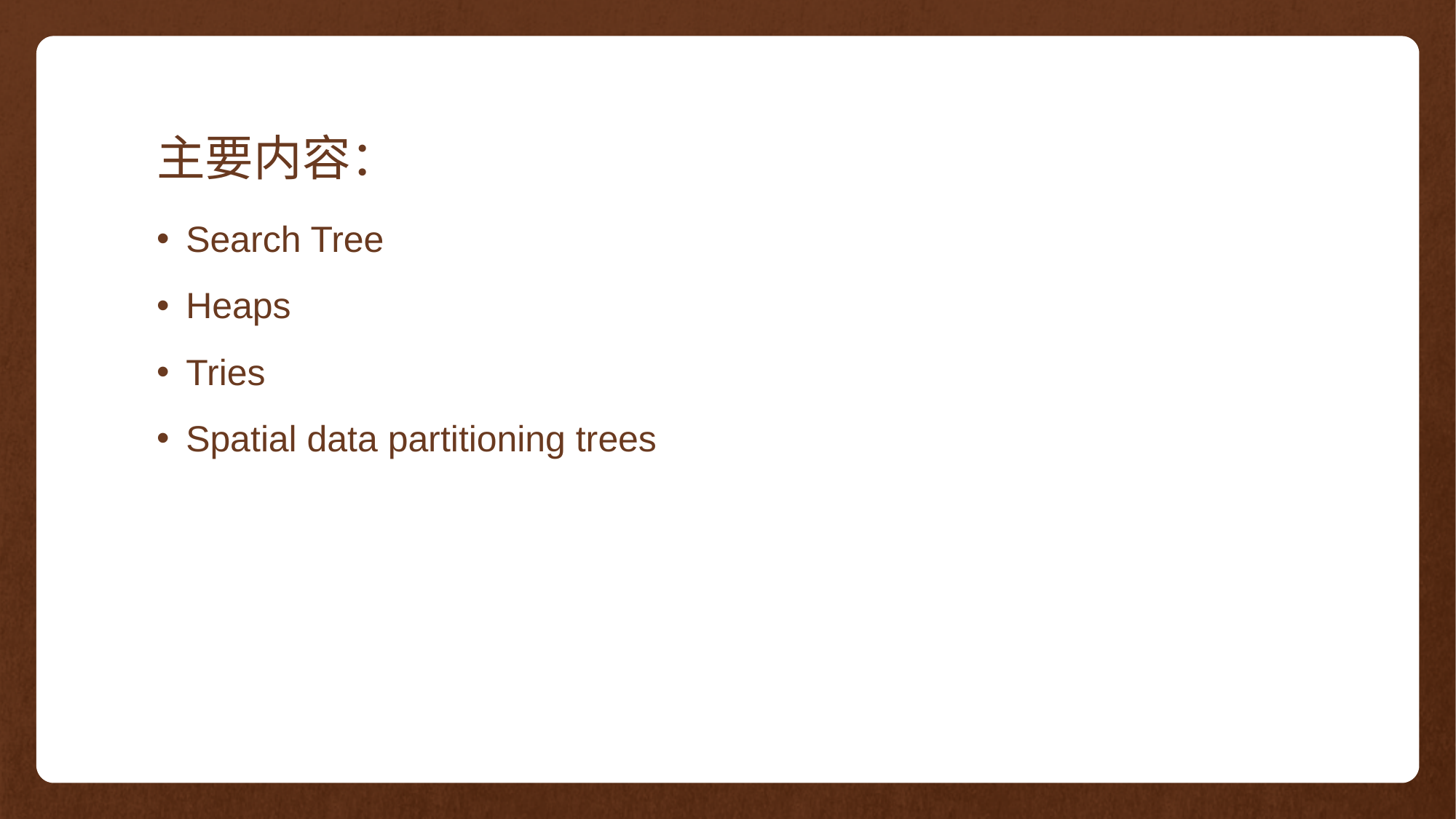

# 主要内容：
Search Tree
Heaps
Tries
Spatial data partitioning trees